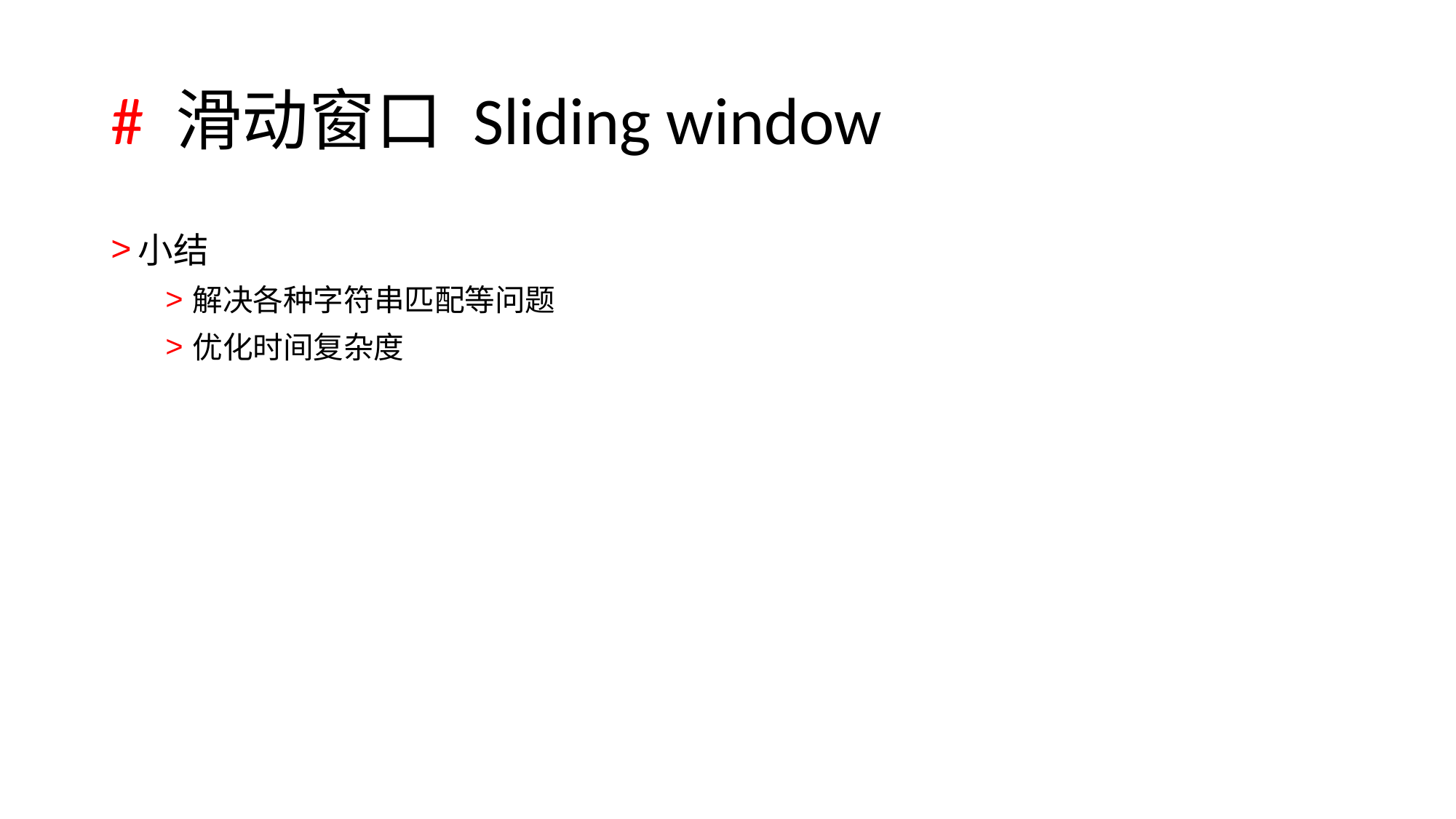

# # 滑动窗口 Sliding window
小结
解决各种字符串匹配等问题
优化时间复杂度